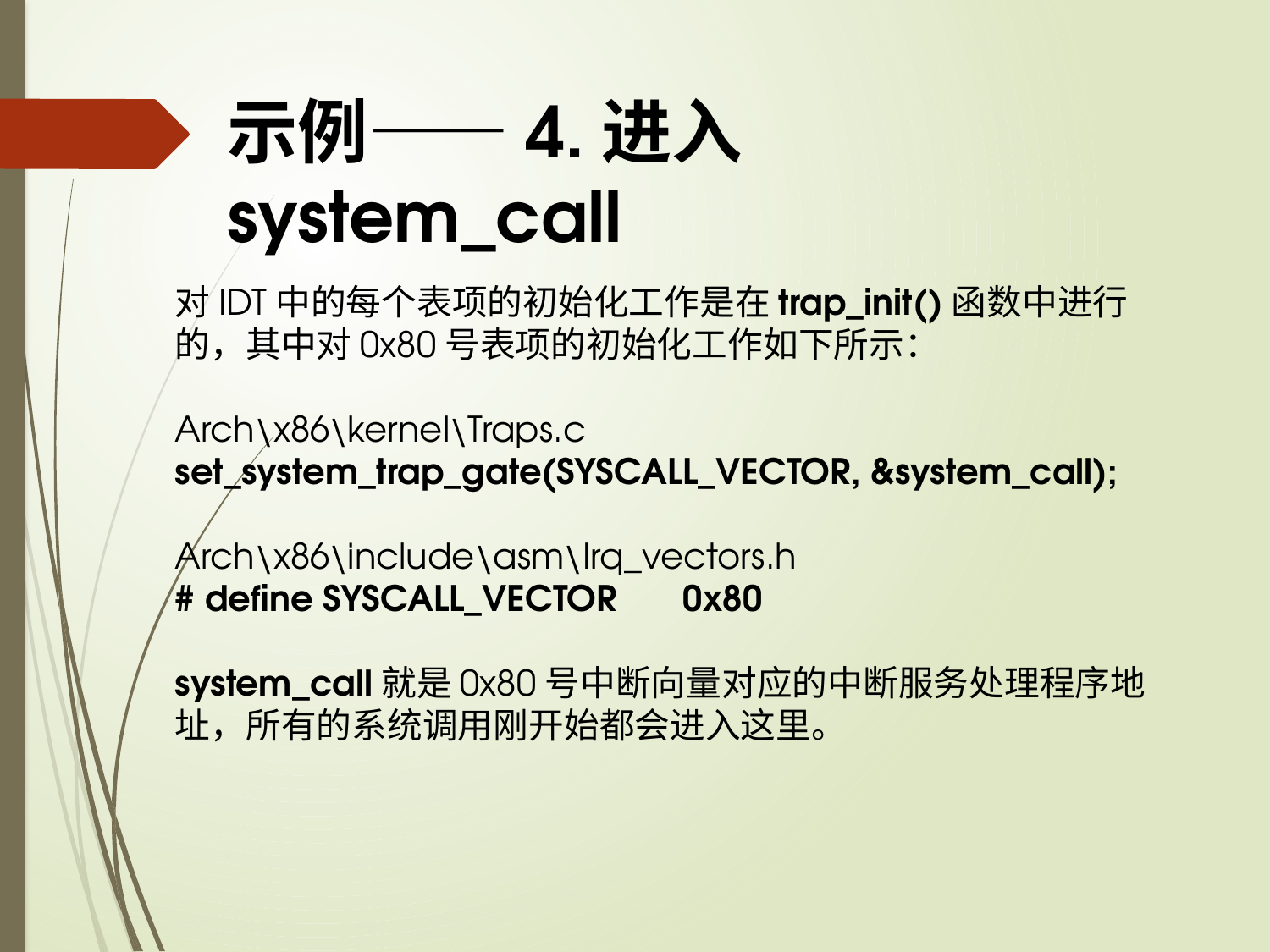

示例——4.进入system_call
对IDT中的每个表项的初始化工作是在trap_init()函数中进行的，其中对0x80号表项的初始化工作如下所示：

Arch\x86\kernel\Traps.c
set_system_trap_gate(SYSCALL_VECTOR, &system_call);

Arch\x86\include\asm\Irq_vectors.h
# define SYSCALL_VECTOR	0x80

system_call就是0x80号中断向量对应的中断服务处理程序地址，所有的系统调用刚开始都会进入这里。